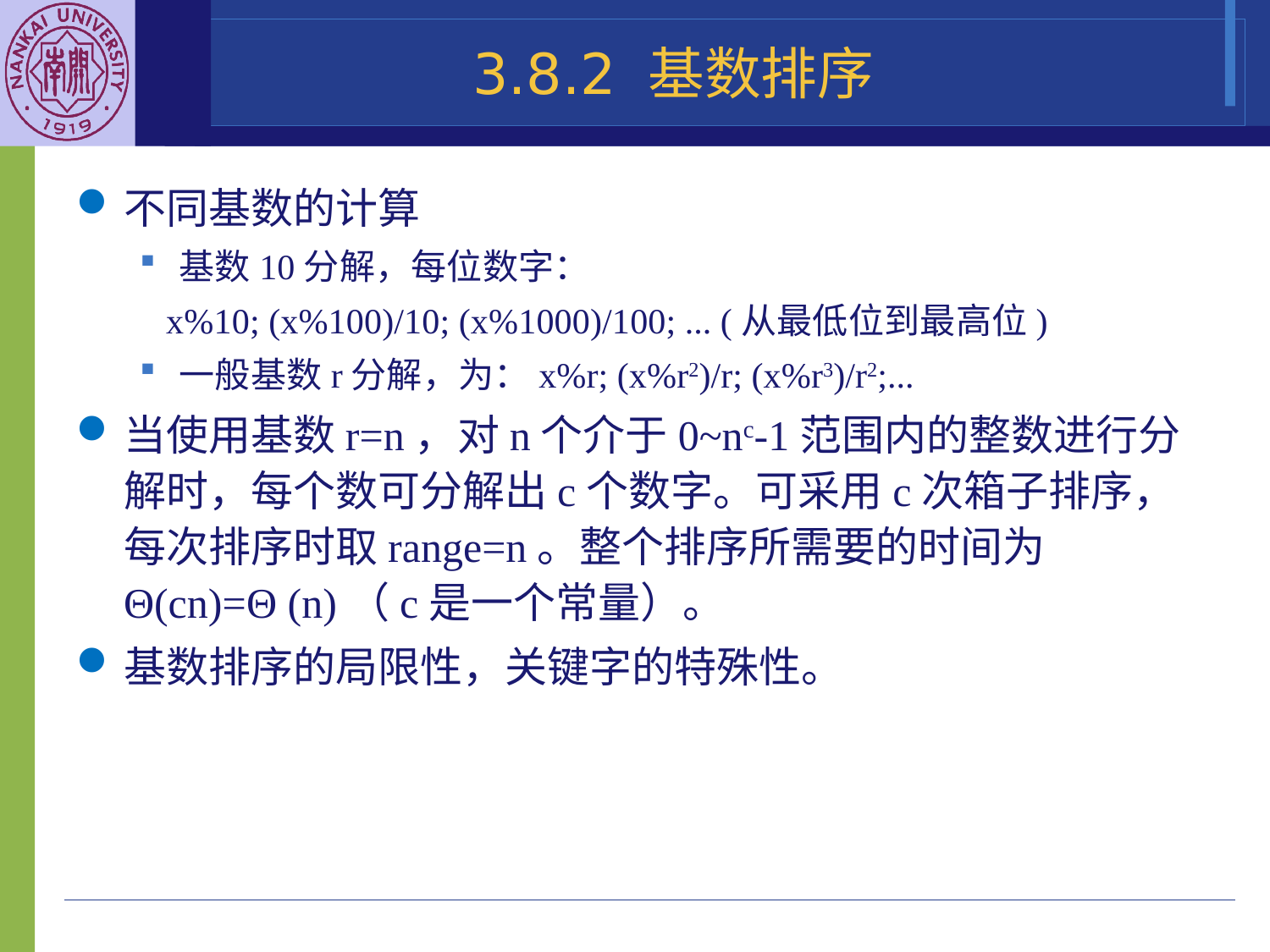

# 3.8.2 基数排序
不同基数的计算
基数10分解，每位数字：
   x%10; (x%100)/10; (x%1000)/100; ... (从最低位到最高位)
一般基数r分解，为：x%r; (x%r2)/r; (x%r3)/r2;...
当使用基数r=n，对n个介于0~nc-1范围内的整数进行分解时，每个数可分解出c个数字。可采用c次箱子排序，每次排序时取range=n。整个排序所需要的时间为Θ(cn)=Θ (n)（c是一个常量）。
基数排序的局限性，关键字的特殊性。
66